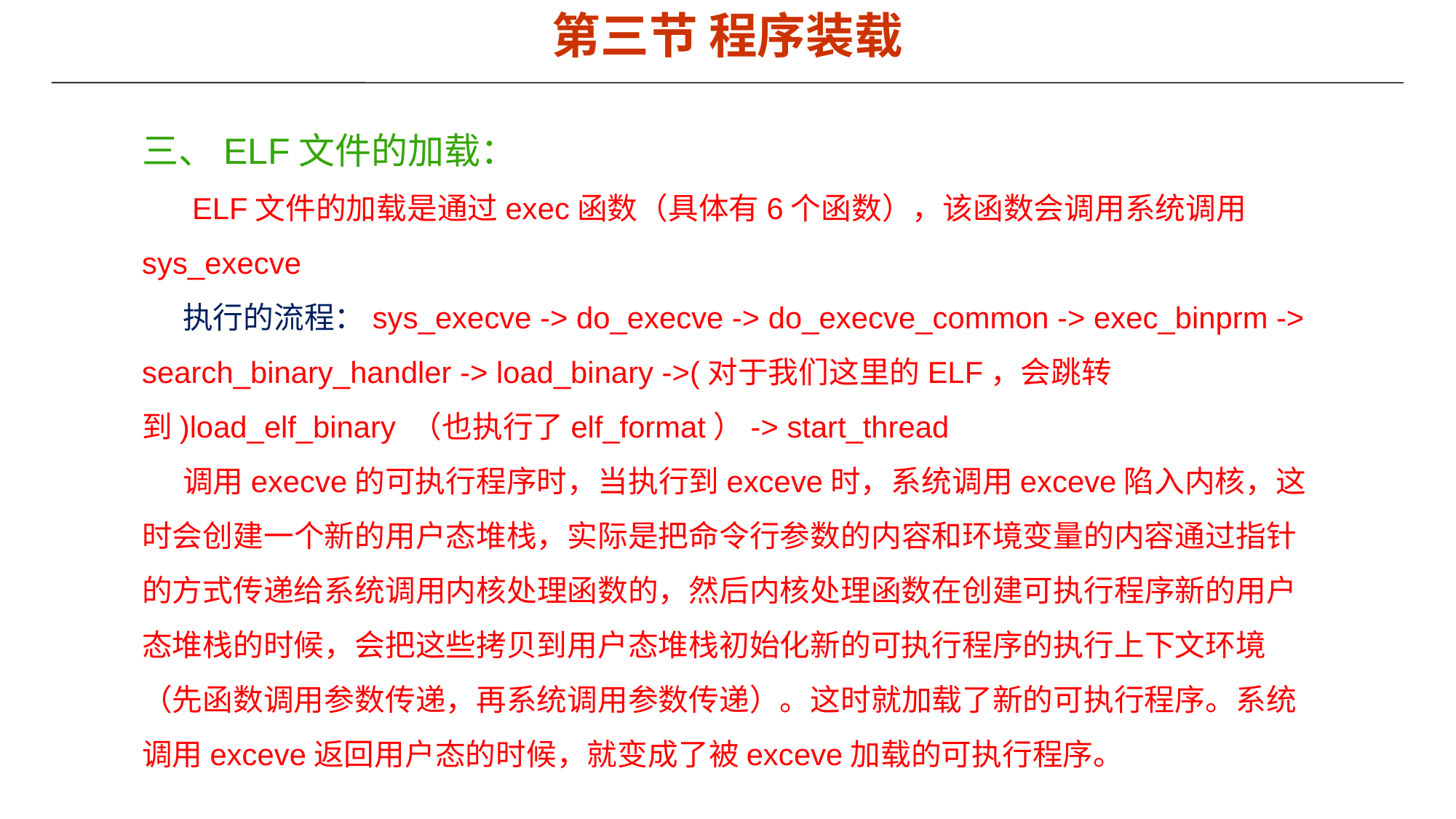

第三节 程序装载

三、ELF文件的加载：
      ELF文件的加载是通过exec函数（具体有6个函数），该函数会调用系统调用sys_execve
     执行的流程：sys_execve -> do_execve -> do_execve_common -> exec_binprm -> search_binary_handler -> load_binary ->(对于我们这里的ELF，会跳转到)load_elf_binary （也执行了elf_format）-> start_thread
     调用execve的可执行程序时，当执行到exceve时，系统调用exceve陷入内核，这时会创建一个新的用户态堆栈，实际是把命令行参数的内容和环境变量的内容通过指针的方式传递给系统调用内核处理函数的，然后内核处理函数在创建可执行程序新的用户态堆栈的时候，会把这些拷贝到用户态堆栈初始化新的可执行程序的执行上下文环境（先函数调用参数传递，再系统调用参数传递）。这时就加载了新的可执行程序。系统调用exceve返回用户态的时候，就变成了被exceve加载的可执行程序。